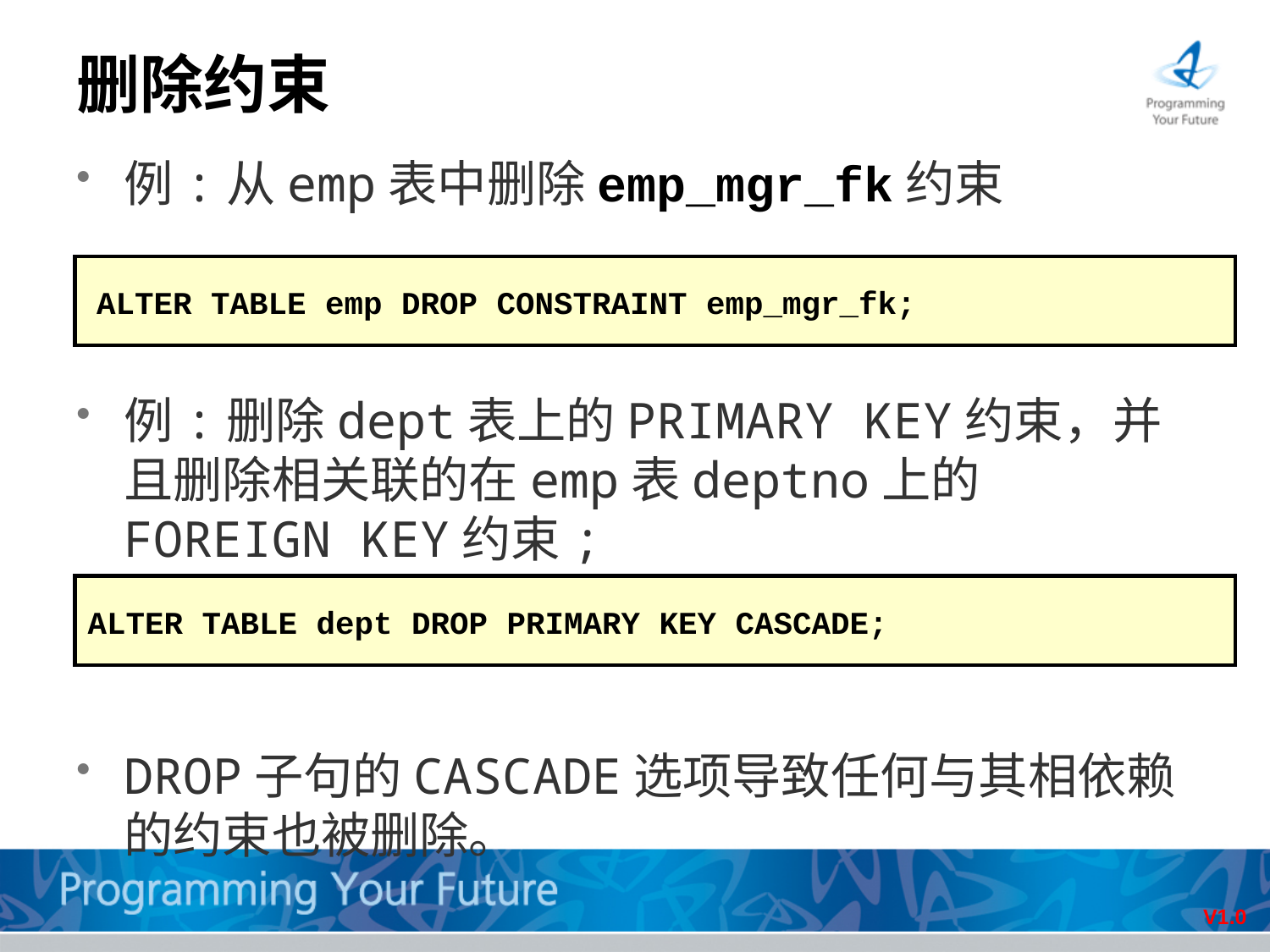

# 删除约束
例:从emp表中删除emp_mgr_fk约束

例:删除dept表上的PRIMARY KEY约束，并且删除相关联的在emp表deptno上的FOREIGN KEY约束;

DROP子句的CASCADE选项导致任何与其相依赖的约束也被删除。

ALTER TABLE emp DROP CONSTRAINT emp_mgr_fk;

ALTER TABLE dept DROP PRIMARY KEY CASCADE;